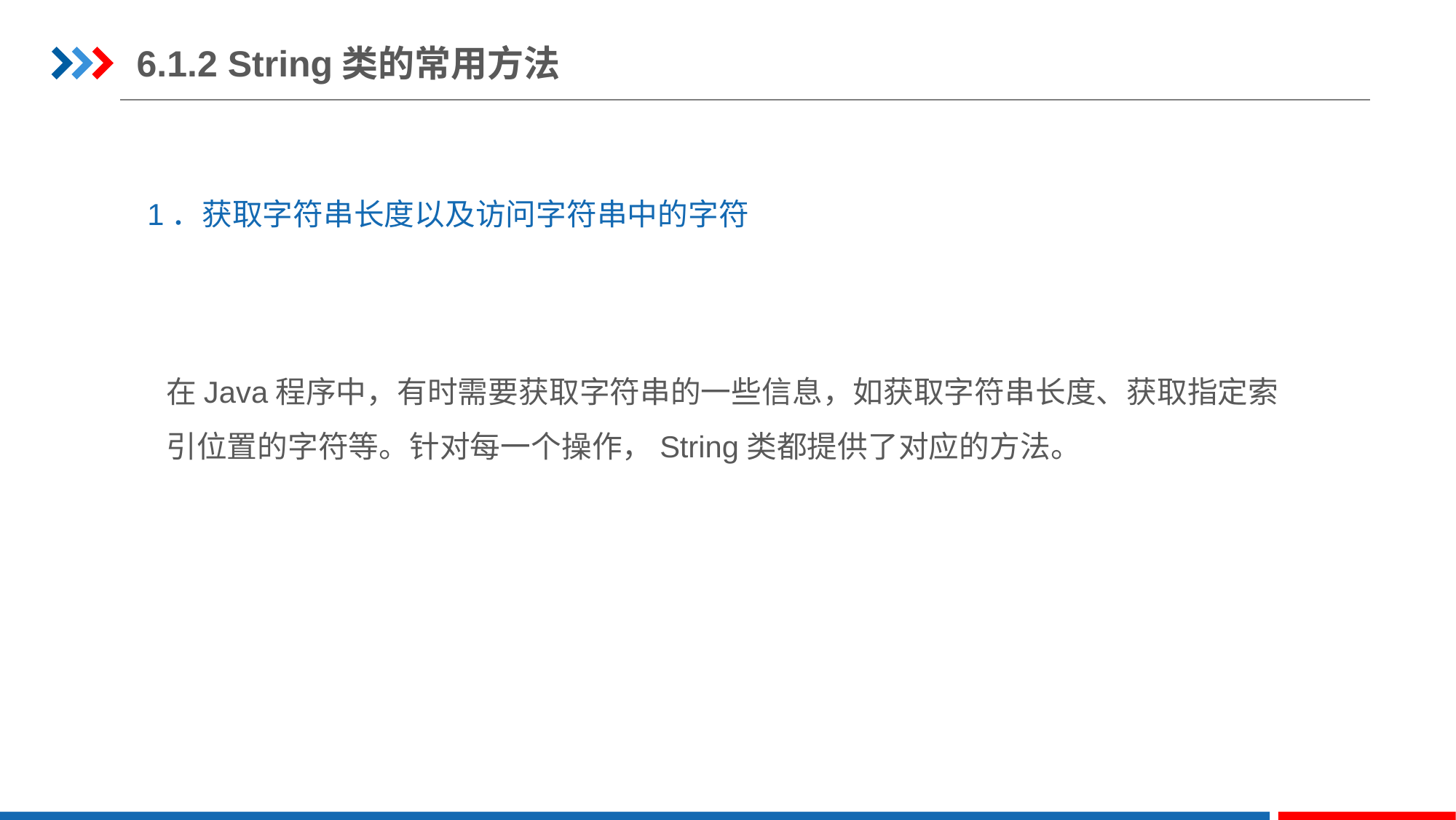

6.1.2 String类的常用方法
1．获取字符串长度以及访问字符串中的字符
在Java程序中，有时需要获取字符串的一些信息，如获取字符串长度、获取指定索引位置的字符等。针对每一个操作，String类都提供了对应的方法。